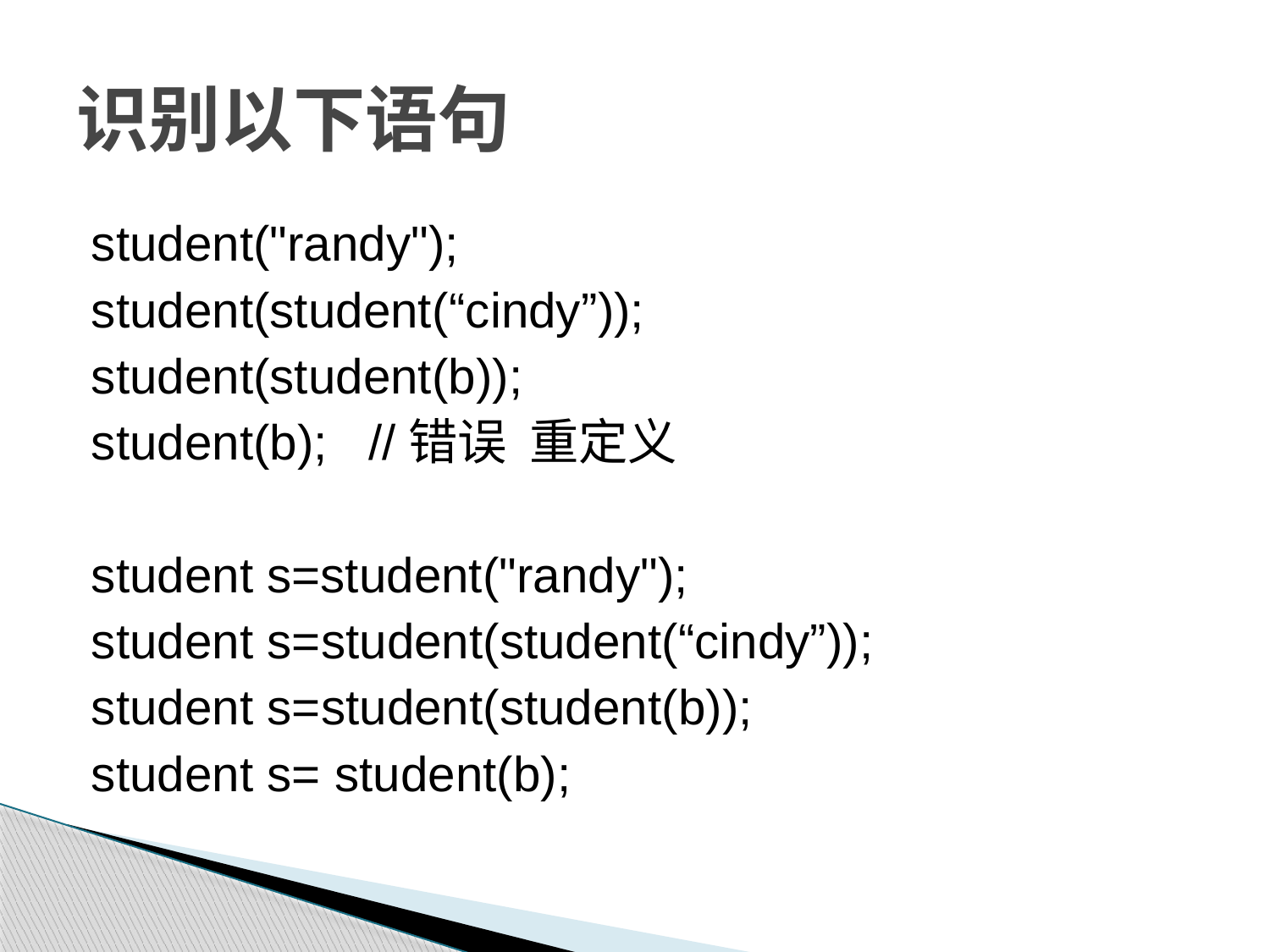

# 识别以下语句
student("randy");
student(student(“cindy”));
student(student(b));
student(b);   //错误  重定义

student s=student("randy");
student s=student(student(“cindy”));
student s=student(student(b));
student s= student(b);